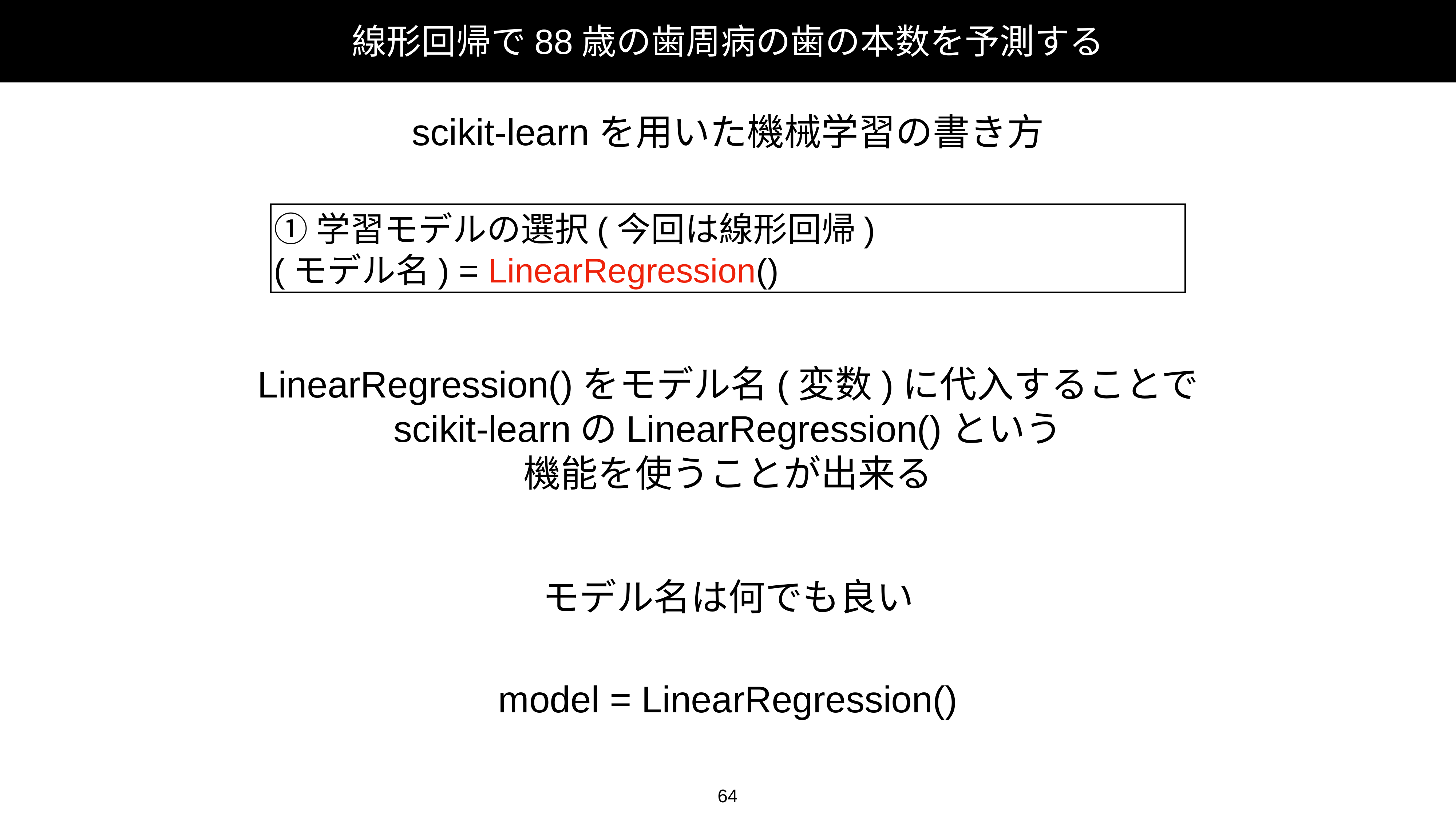

線形回帰で88歳の歯周病の歯の本数を予測する
scikit-learnを用いた機械学習の書き方
①学習モデルの選択(今回は線形回帰)
(モデル名) = LinearRegression()
LinearRegression()をモデル名(変数)に代入することで
scikit-learnのLinearRegression()という
機能を使うことが出来る
モデル名は何でも良い
model = LinearRegression()
64